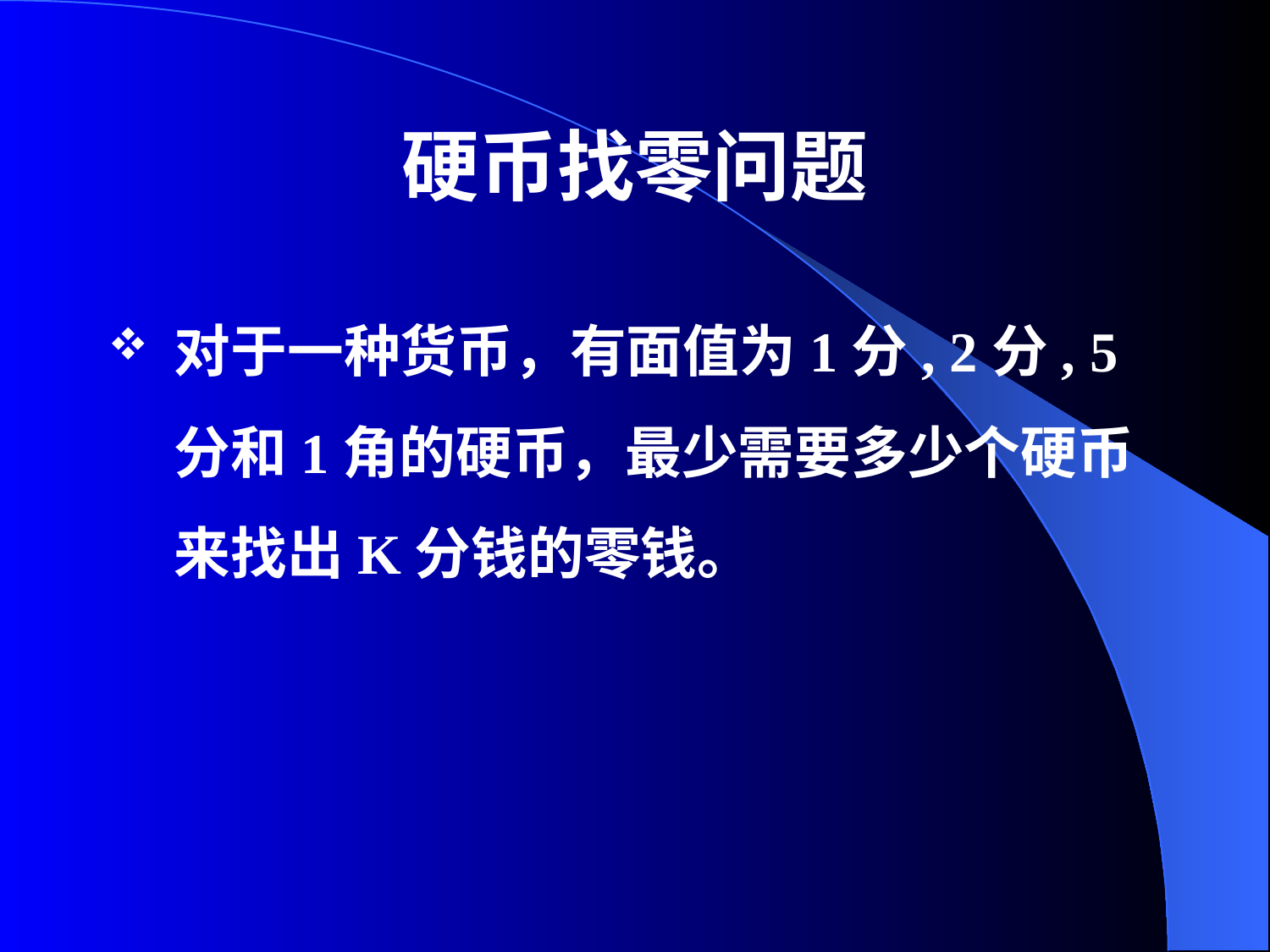

# 硬币找零问题
对于一种货币，有面值为1分, 2分, 5分和1角的硬币，最少需要多少个硬币来找出K分钱的零钱。